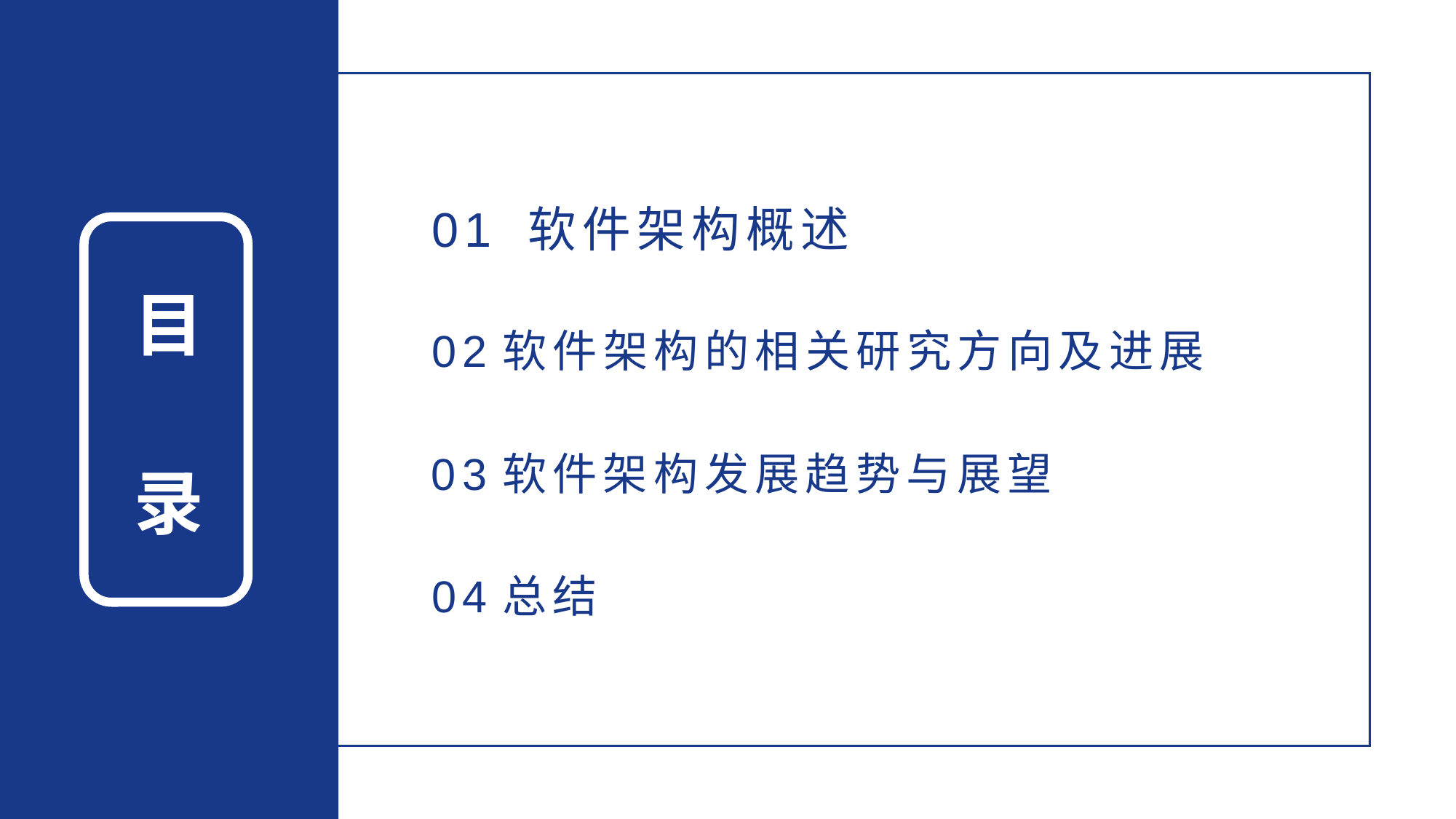

01 软件架构概述
02软件架构的相关研究方向及进展
03软件架构发展趋势与展望
04总结